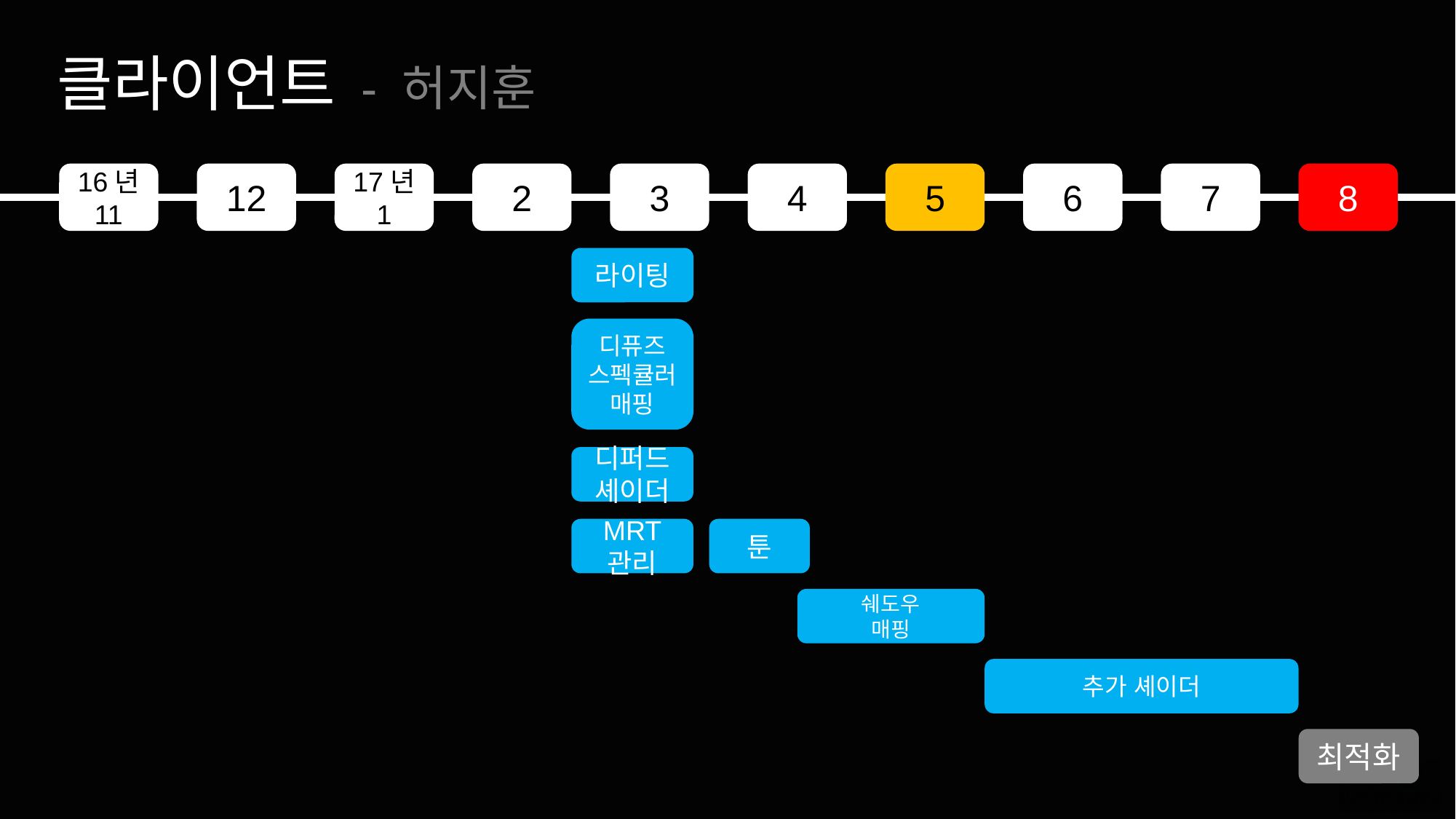

클라이언트 - 허지훈
16년
11
12
17년
1
2
3
4
5
6
7
8
라이팅
디퓨즈
스펙큘러
매핑
디퍼드
셰이더
MRT
관리
툰
쉐도우
매핑
추가 셰이더
최적화